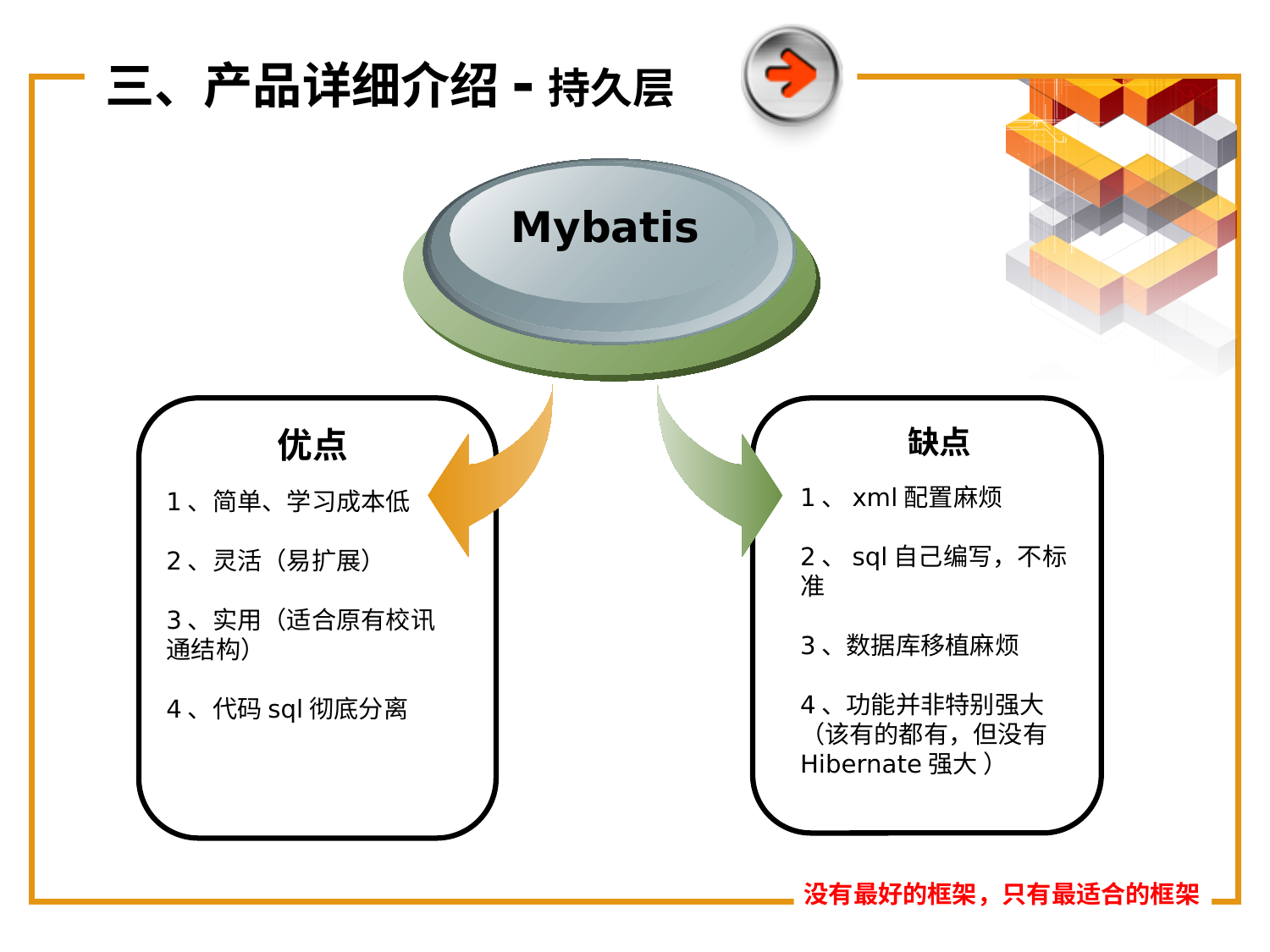

三、产品详细介绍-持久层

Mybatis

缺点

1、xml配置麻烦

2、sql自己编写，不标准

3、数据库移植麻烦

4、功能并非特别强大（该有的都有，但没有Hibernate强大 ）

优点

1、简单、学习成本低

2、灵活（易扩展）

3、实用（适合原有校讯通结构）

4、代码sql彻底分离
没有最好的框架，只有最适合的框架